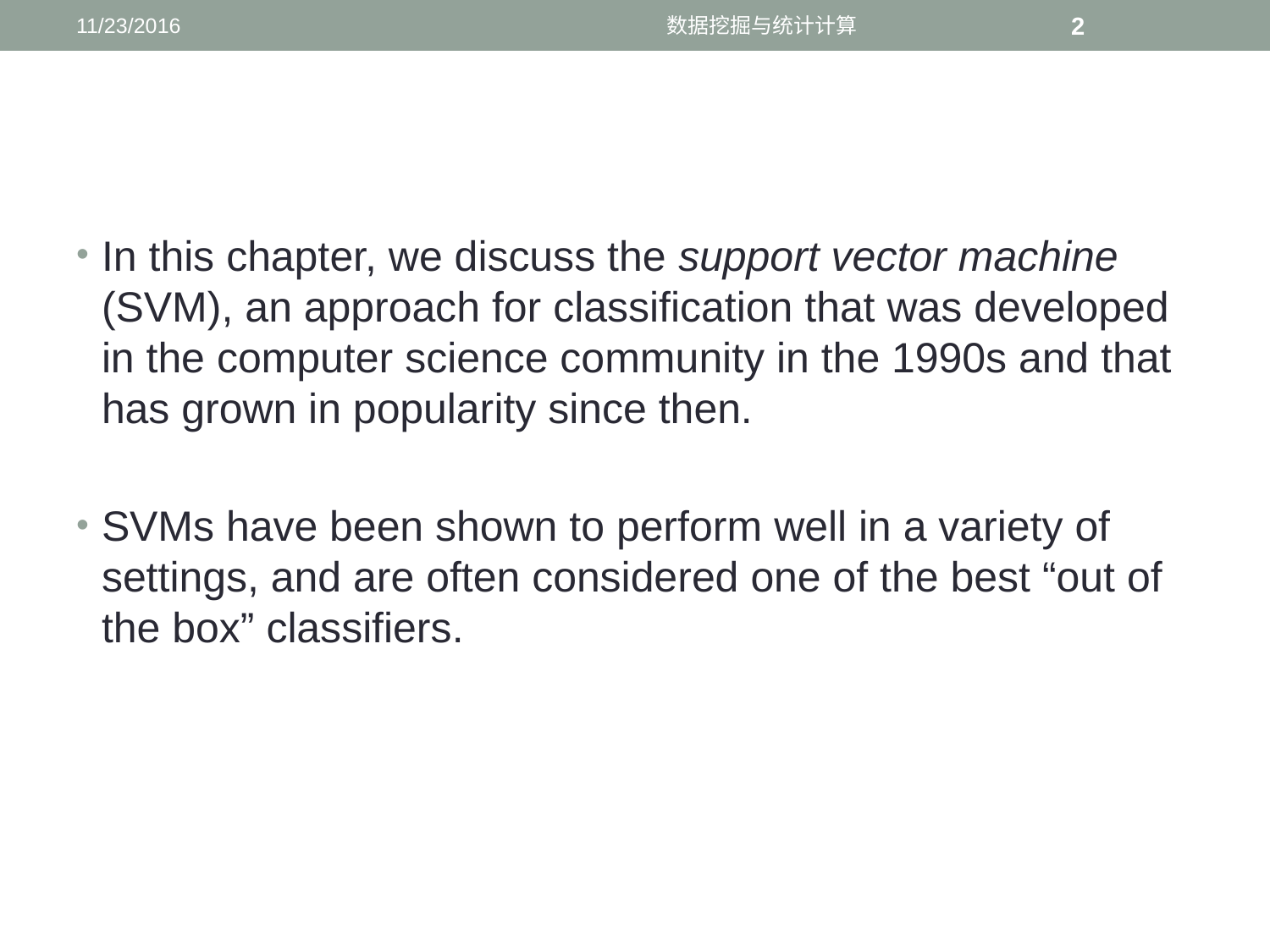

11/23/2016
数据挖掘与统计计算
2
#
In this chapter, we discuss the support vector machine (SVM), an approach for classification that was developed in the computer science community in the 1990s and that has grown in popularity since then.

SVMs have been shown to perform well in a variety of settings, and are often considered one of the best “out of the box” classifiers.